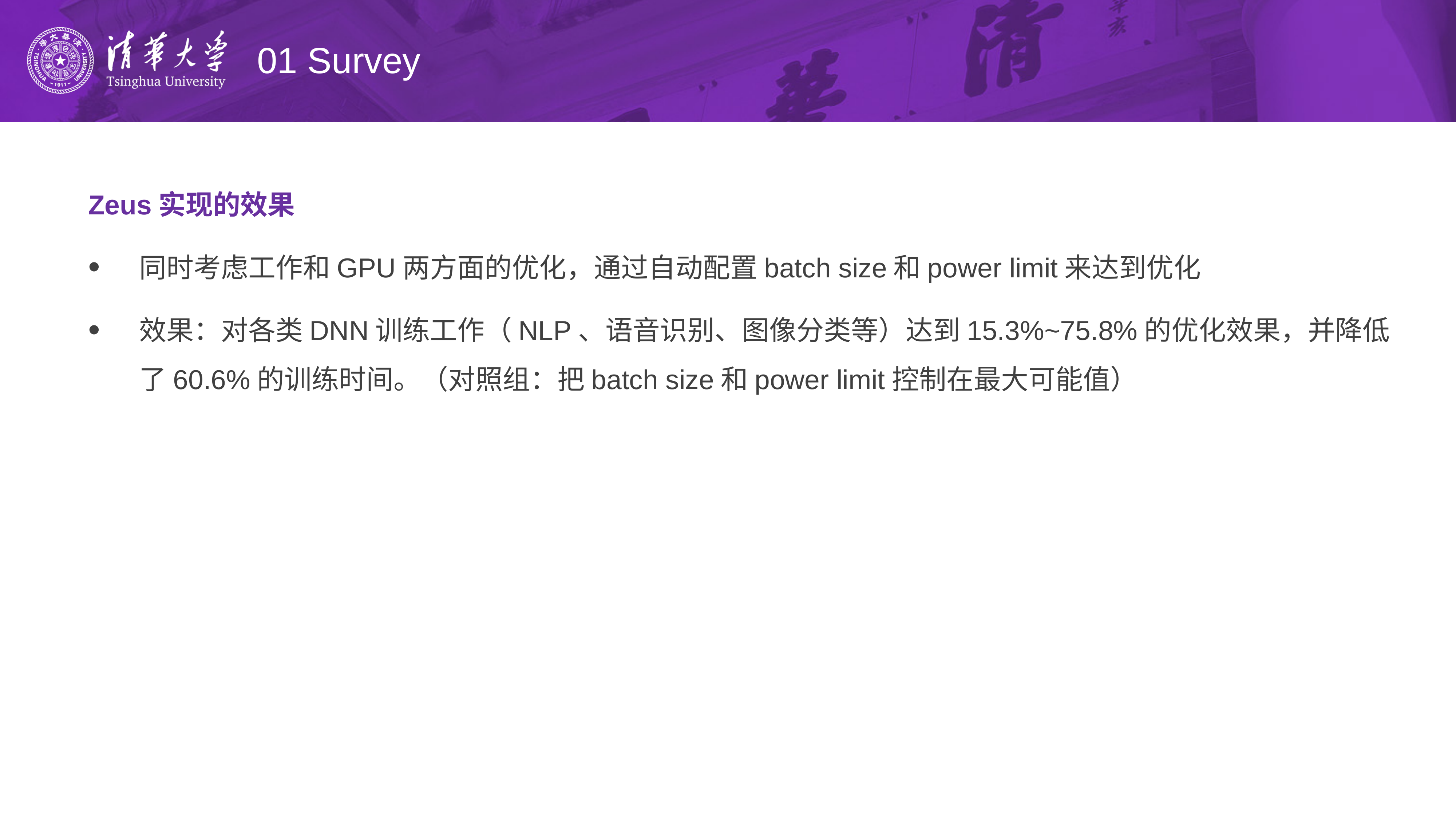

# 01 Survey

Zeus实现的效果
同时考虑工作和GPU两方面的优化，通过自动配置batch size和power limit来达到优化
效果：对各类DNN训练工作（NLP、语音识别、图像分类等）达到15.3%~75.8%的优化效果，并降低了60.6%的训练时间。（对照组：把batch size和power limit控制在最大可能值）